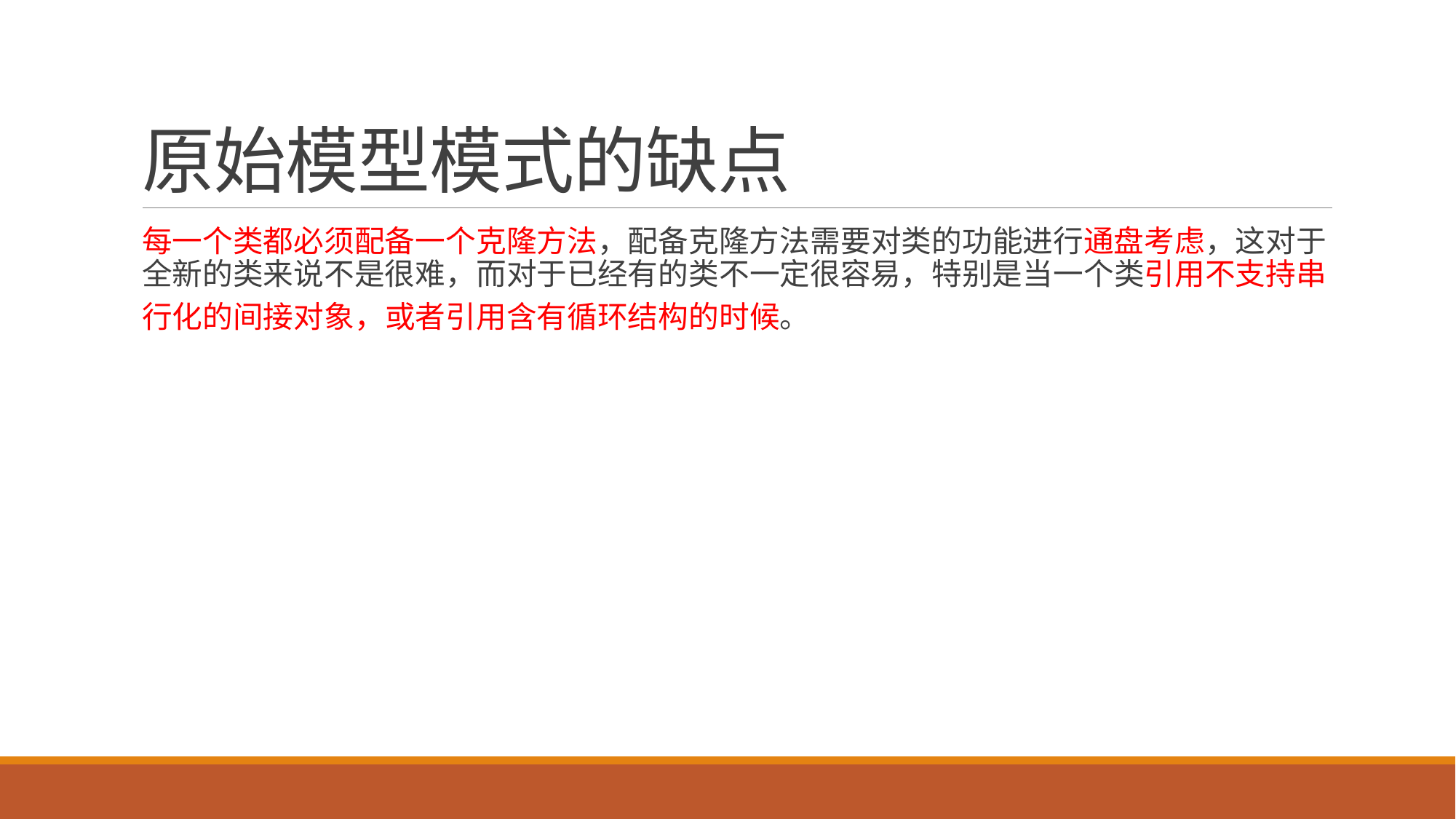

# 原始模型模式的缺点
每一个类都必须配备一个克隆方法，配备克隆方法需要对类的功能进行通盘考虑，这对于全新的类来说不是很难，而对于已经有的类不一定很容易，特别是当一个类引用不支持串行化的间接对象，或者引用含有循环结构的时候。